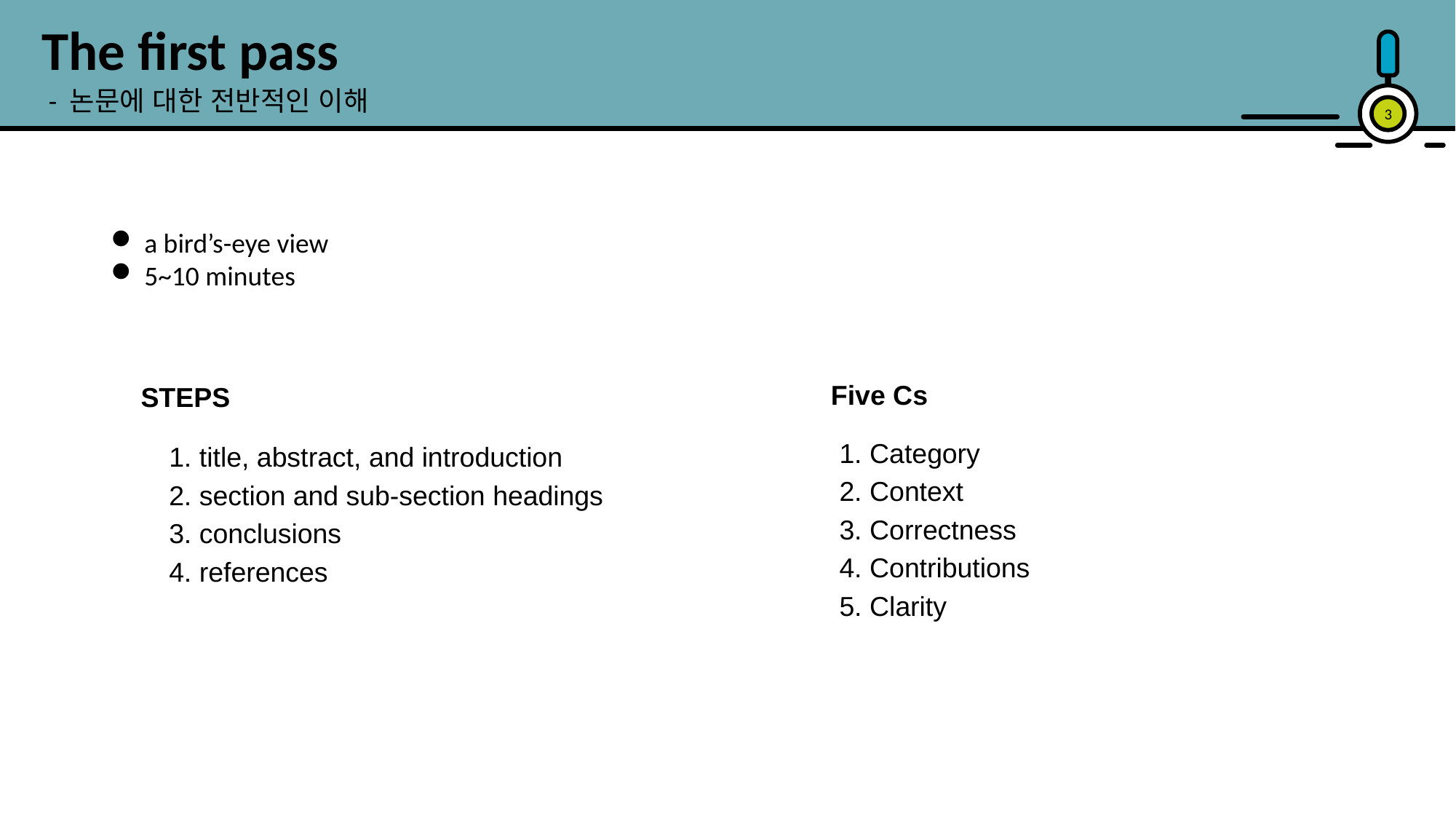

The first pass
- 논문에 대한 전반적인 이해
3
 a bird’s-eye view
 5~10 minutes
Five Cs
STEPS
1. Category
2. Context
3. Correctness
4. Contributions
5. Clarity
1. title, abstract, and introduction
2. section and sub-section headings
3. conclusions
4. references